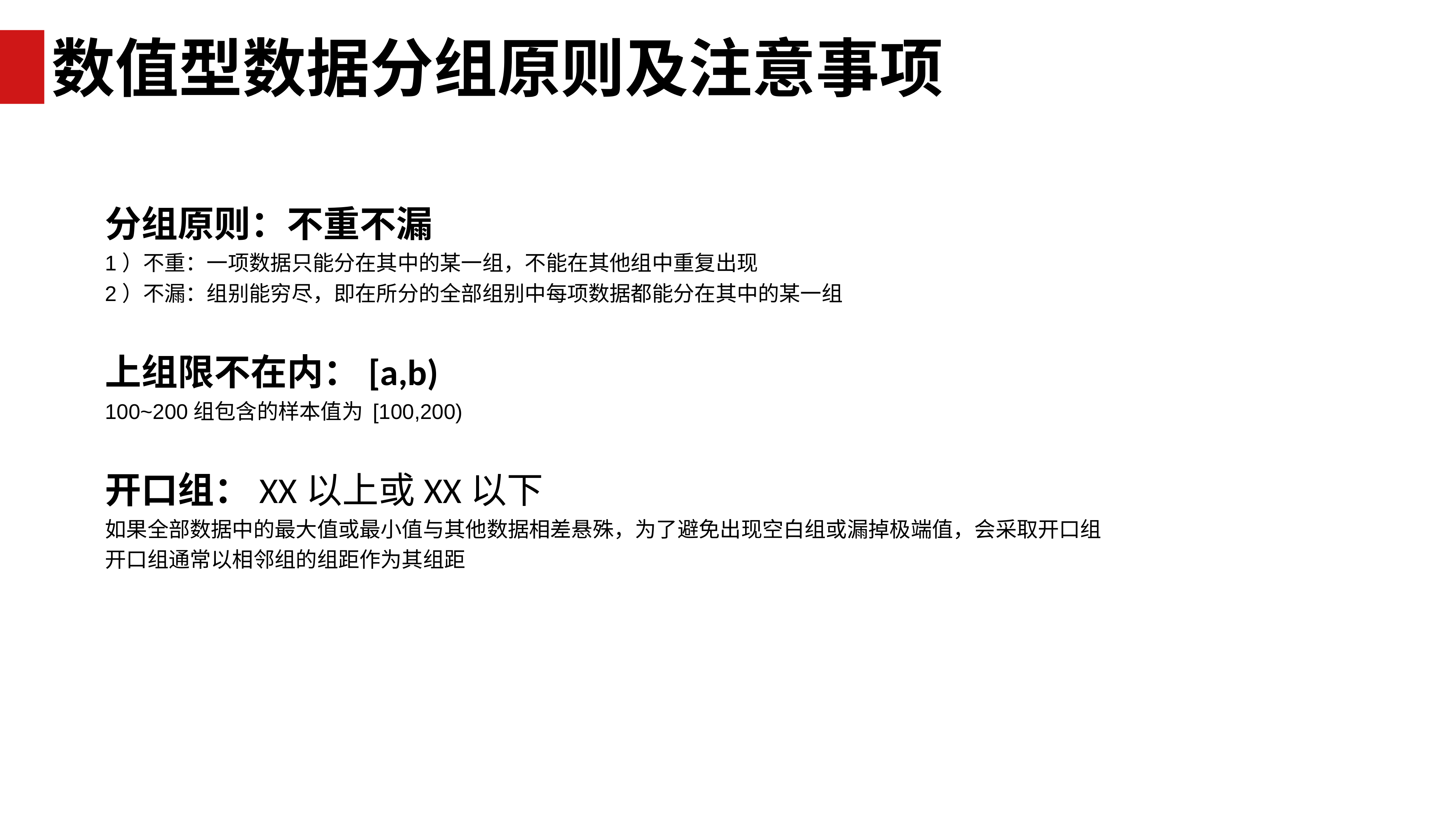

数值型数据分组原则及注意事项

分组原则：不重不漏
1）不重：一项数据只能分在其中的某一组，不能在其他组中重复出现
2）不漏：组别能穷尽，即在所分的全部组别中每项数据都能分在其中的某一组

上组限不在内：[a,b)
100~200组包含的样本值为 [100,200)

开口组：XX以上或XX以下
如果全部数据中的最大值或最小值与其他数据相差悬殊，为了避免出现空白组或漏掉极端值，会采取开口组
开口组通常以相邻组的组距作为其组距
52